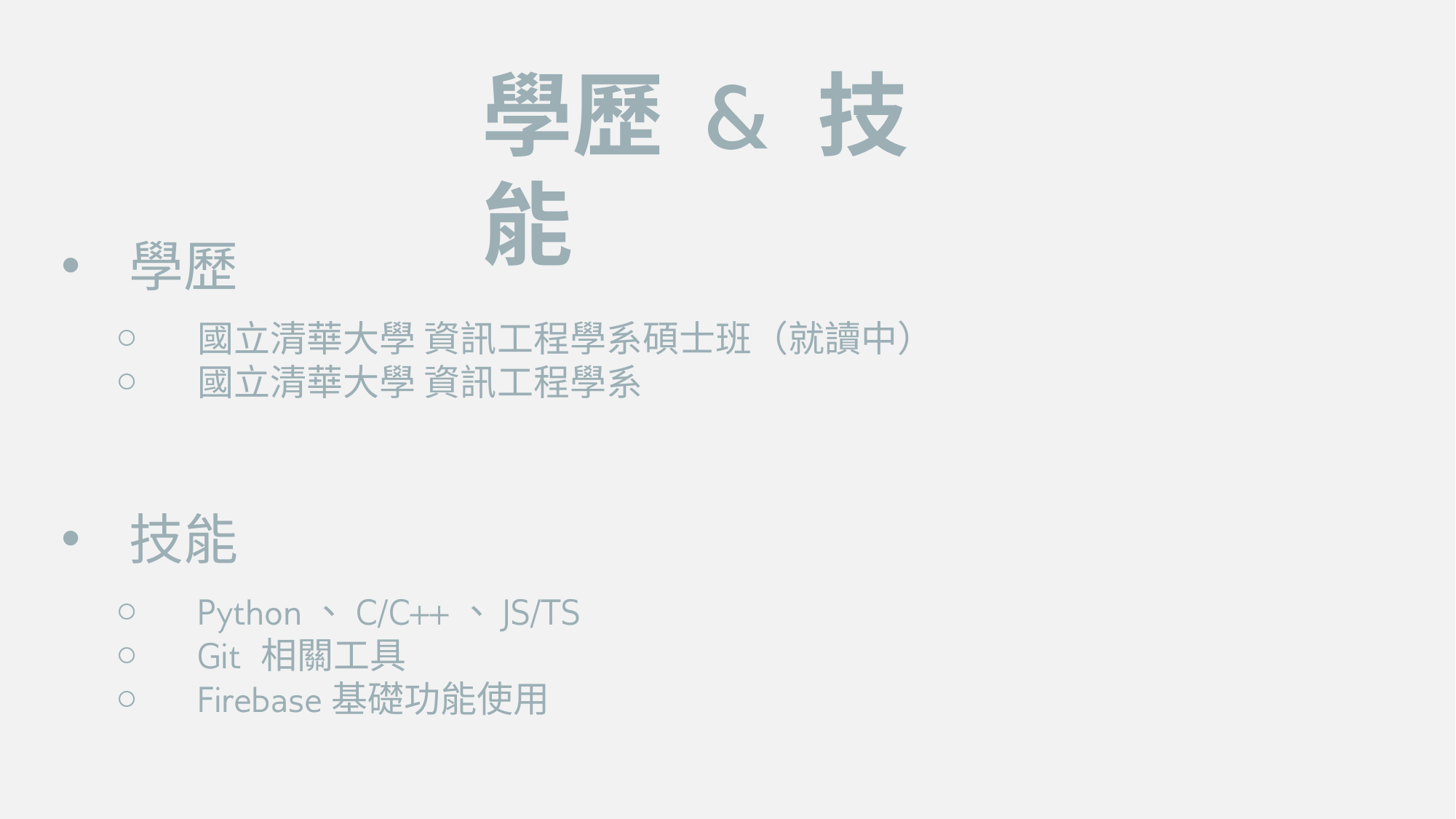

學歷 & 技能
學歷
國立清華大學 資訊工程學系碩士班（就讀中）
國立清華大學 資訊工程學系

技能
Python、C/C++、JS/TS
Git 相關工具
Firebase基礎功能使用